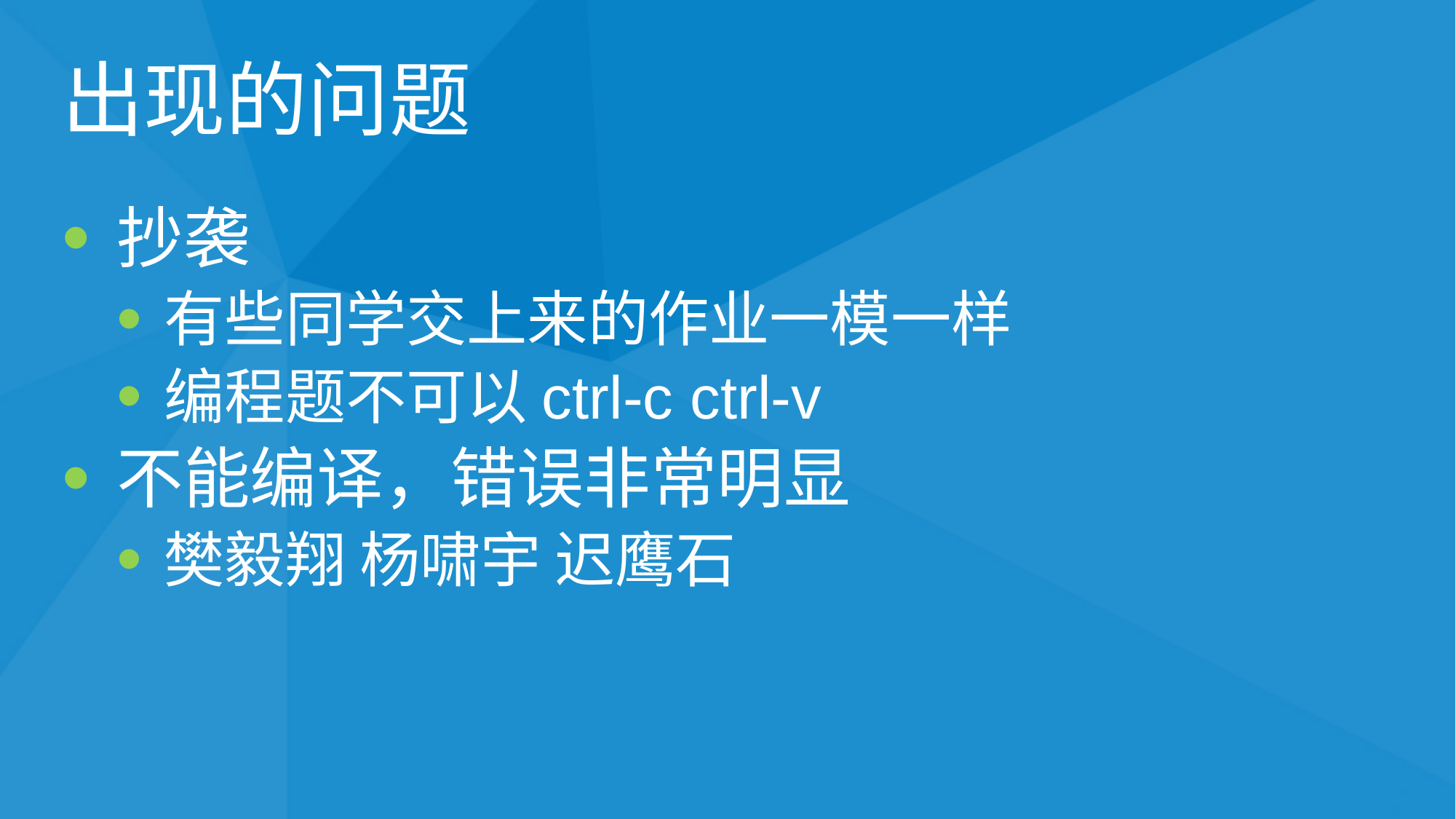

# 出现的问题
抄袭
有些同学交上来的作业一模一样
编程题不可以ctrl-c ctrl-v
不能编译，错误非常明显
樊毅翔 杨啸宇 迟鹰石